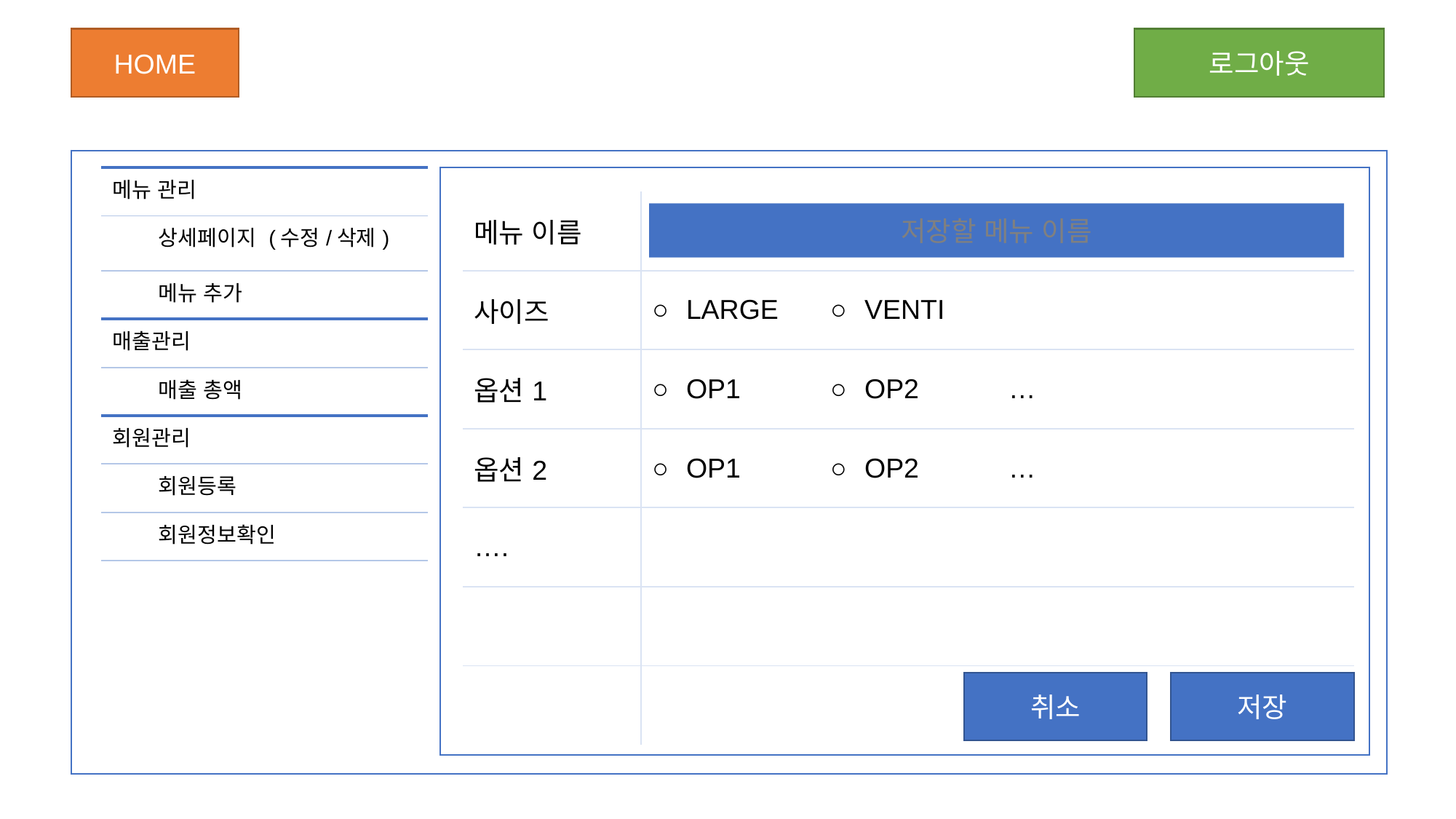

HOME
로그아웃

| 메뉴 관리 |  |
| --- | --- |
|  | 상세페이지 (수정/삭제) |
|  | 메뉴 추가 |
| 매출관리 |  |
|  | 매출 총액 |
| 회원관리 |  |
|  | 회원등록 |
|  | 회원정보확인 |

| 메뉴 이름 |  |  |  |  |
| --- | --- | --- | --- | --- |
| 사이즈 | LARGE | VENTI |  |  |
| 옵션1 | OP1 | OP2 | … |  |
| 옵션2 | OP1 | OP2 | … |  |
| …. |  |  |  |  |
|  |  |  |  |  |
|  |  |  |  |  |
저장할 메뉴 이름
취소
저장